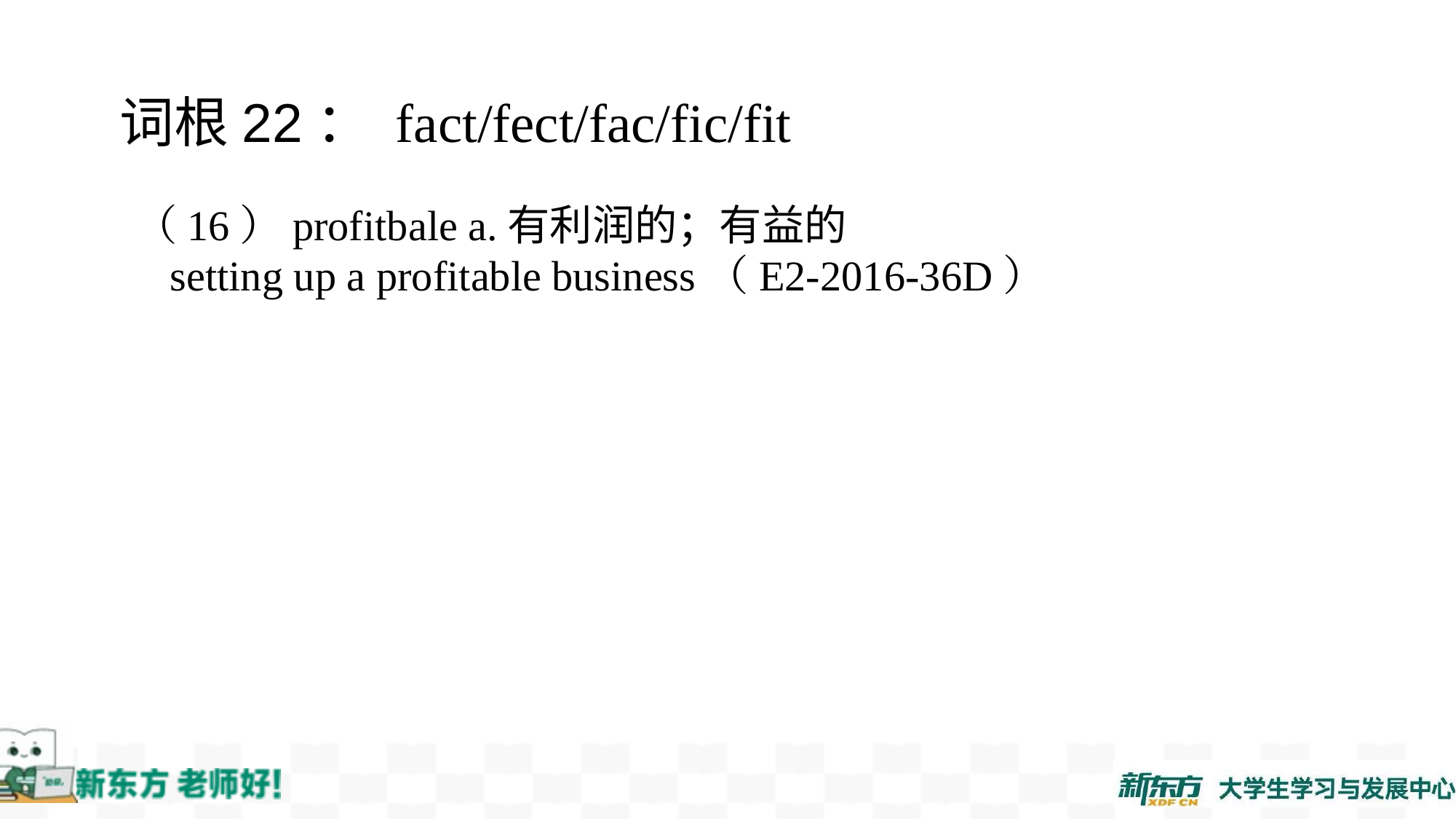

词根22： fact/fect/fac/fic/fit
（16）profitbale a.有利润的；有益的
   setting up a profitable business（E2-2016-36D）